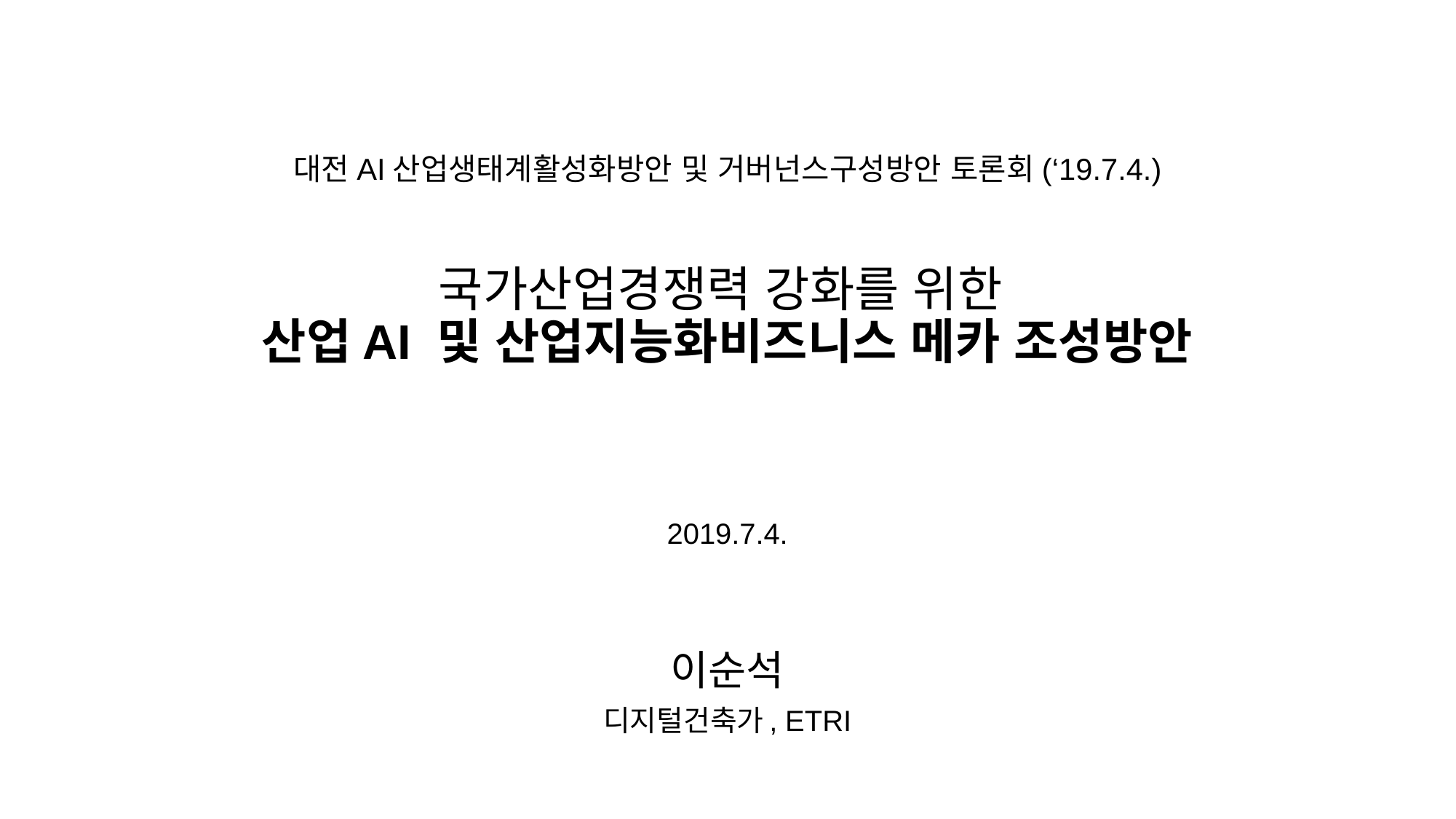

# 대전AI산업생태계활성화방안 및 거버넌스구성방안 토론회(‘19.7.4.) 국가산업경쟁력 강화를 위한 산업AI 및 산업지능화비즈니스 메카 조성방안

2019.7.4.

이순석
디지털건축가, ETRI